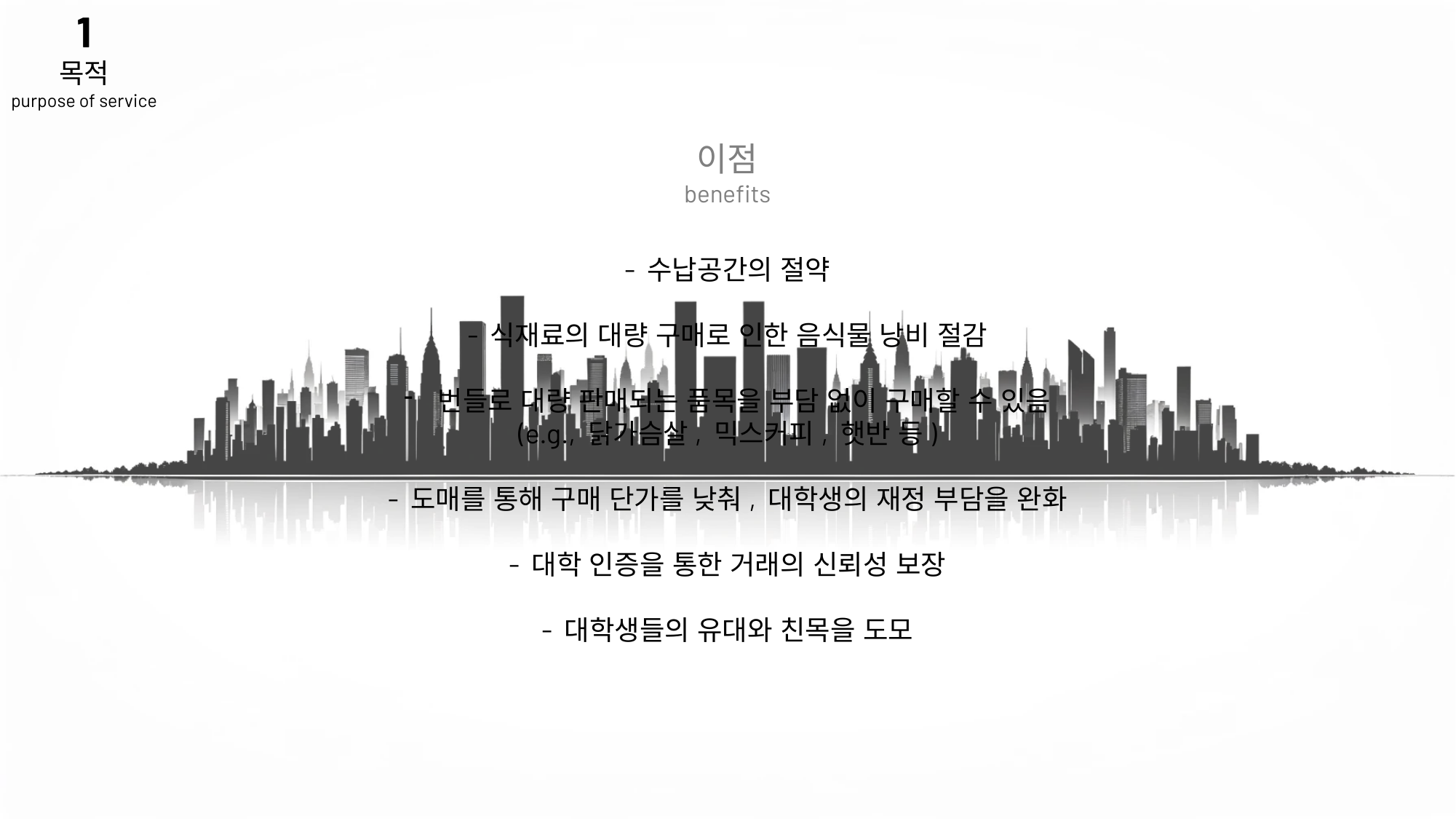

1
목적
purpose of service
문제 상황
problems
생필품들은 대개 번들 형태로 대량 판매됨
(e.g., 물, 화장지, 계란 등)

이에 비해 대학생의 주거지인 기숙사실 및 자취방(원룸)의 수납공간은 협소함

또한 이와 같이 번들 형태로 구매한 생필품들은,
특히 유통기한이 있는 식재료는
1인 가구가 소비하기에 다소 부담스러울 수 있음

때문에 대학생 간에 공동구매를 매칭해 주는 플랫폼을 제작해,
해당 문제 상황의 개선을 꾀하고자 함

이점
benefits
- 수납공간의 절약

- 식재료의 대량 구매로 인한 음식물 낭비 절감

번들로 대량 판매되는 품목을 부담 없이 구매할 수 있음
(e.g., 닭가슴살, 믹스커피, 햇반 등)

- 도매를 통해 구매 단가를 낮춰, 대학생의 재정 부담을 완화

- 대학 인증을 통한 거래의 신뢰성 보장

- 대학생들의 유대와 친목을 도모
수익 모델
revenue model
수납공간의 절약

식재료의 대량 구매로 인한 음식물 낭비 절감

도매를 통해 구매 단가를 낮춰, 대학생의 재정 부담을 완화

대학 인증을 통한 거래의 신뢰성 보장

동일 대학 학생들의 유대와 친목을 도모